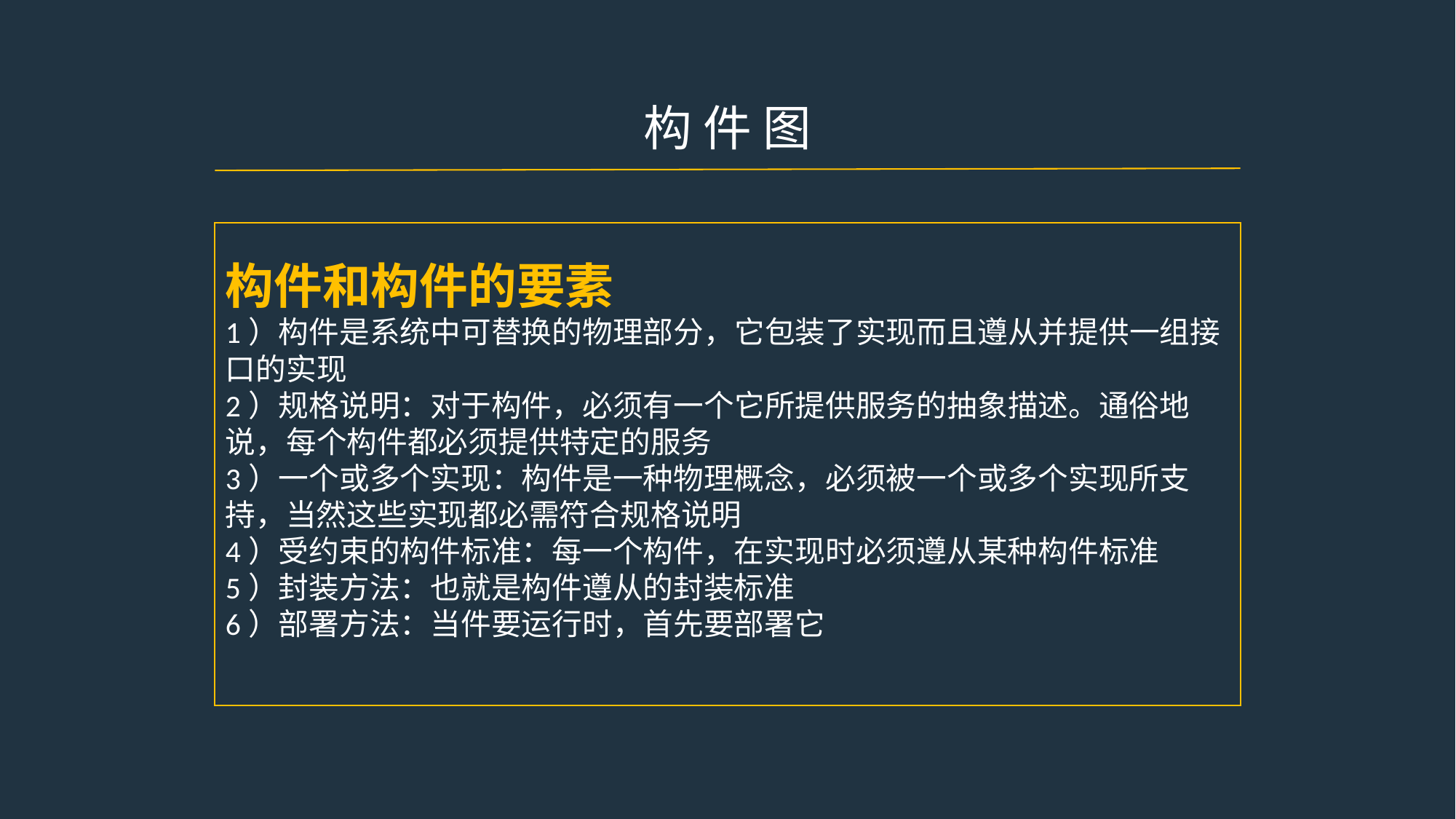

构 件 图
构件和构件的要素
1）构件是系统中可替换的物理部分，它包装了实现而且遵从并提供一组接口的实现
2）规格说明：对于构件，必须有一个它所提供服务的抽象描述。通俗地说，每个构件都必须提供特定的服务
3）一个或多个实现：构件是一种物理概念，必须被一个或多个实现所支持，当然这些实现都必需符合规格说明
4）受约束的构件标准：每一个构件，在实现时必须遵从某种构件标准
5）封装方法：也就是构件遵从的封装标准
6）部署方法：当件要运行时，首先要部署它